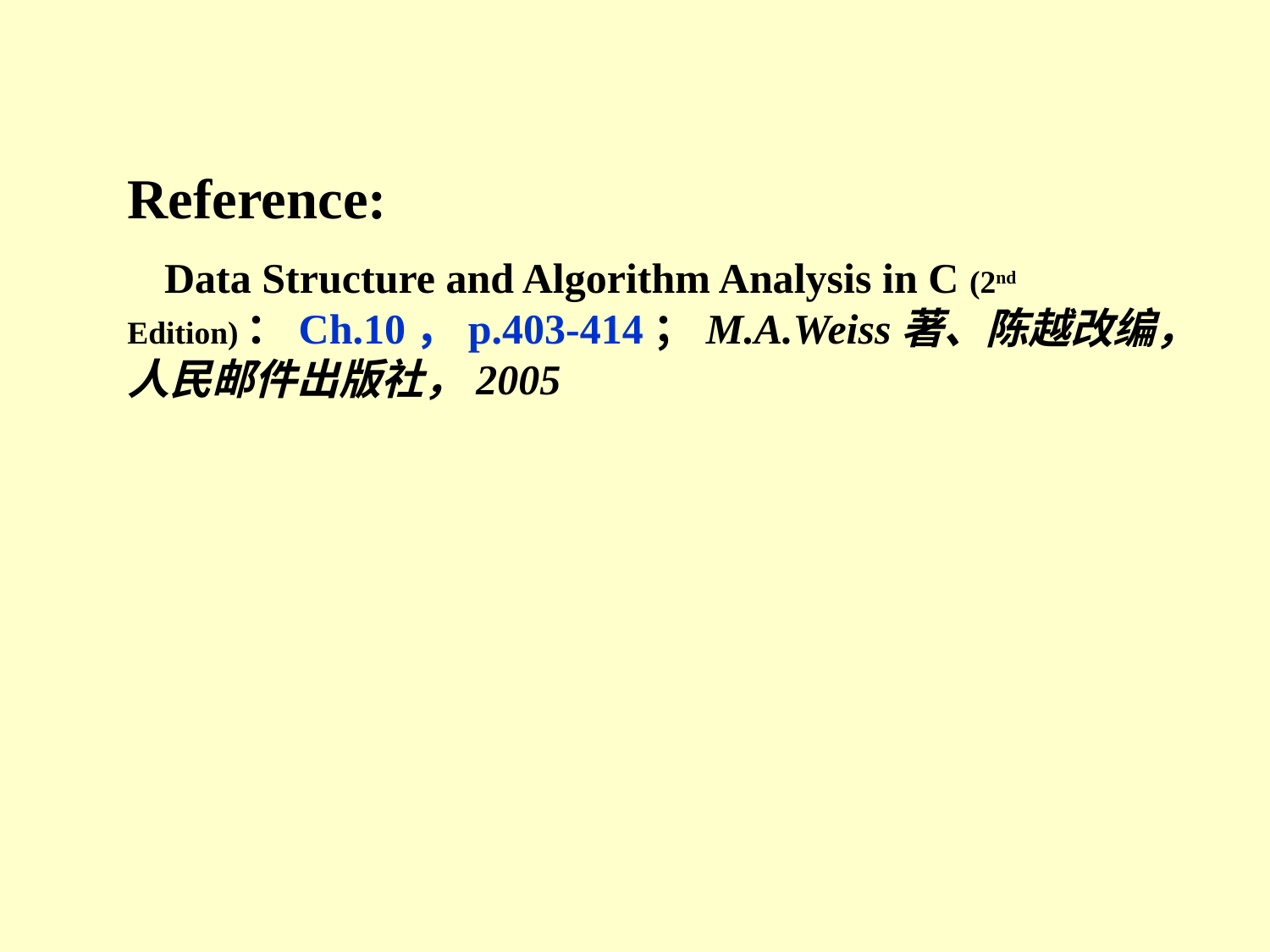

Reference:
Data Structure and Algorithm Analysis in C (2nd Edition)：Ch.10，p.403-414；M.A.Weiss著、陈越改编，人民邮件出版社，2005
19